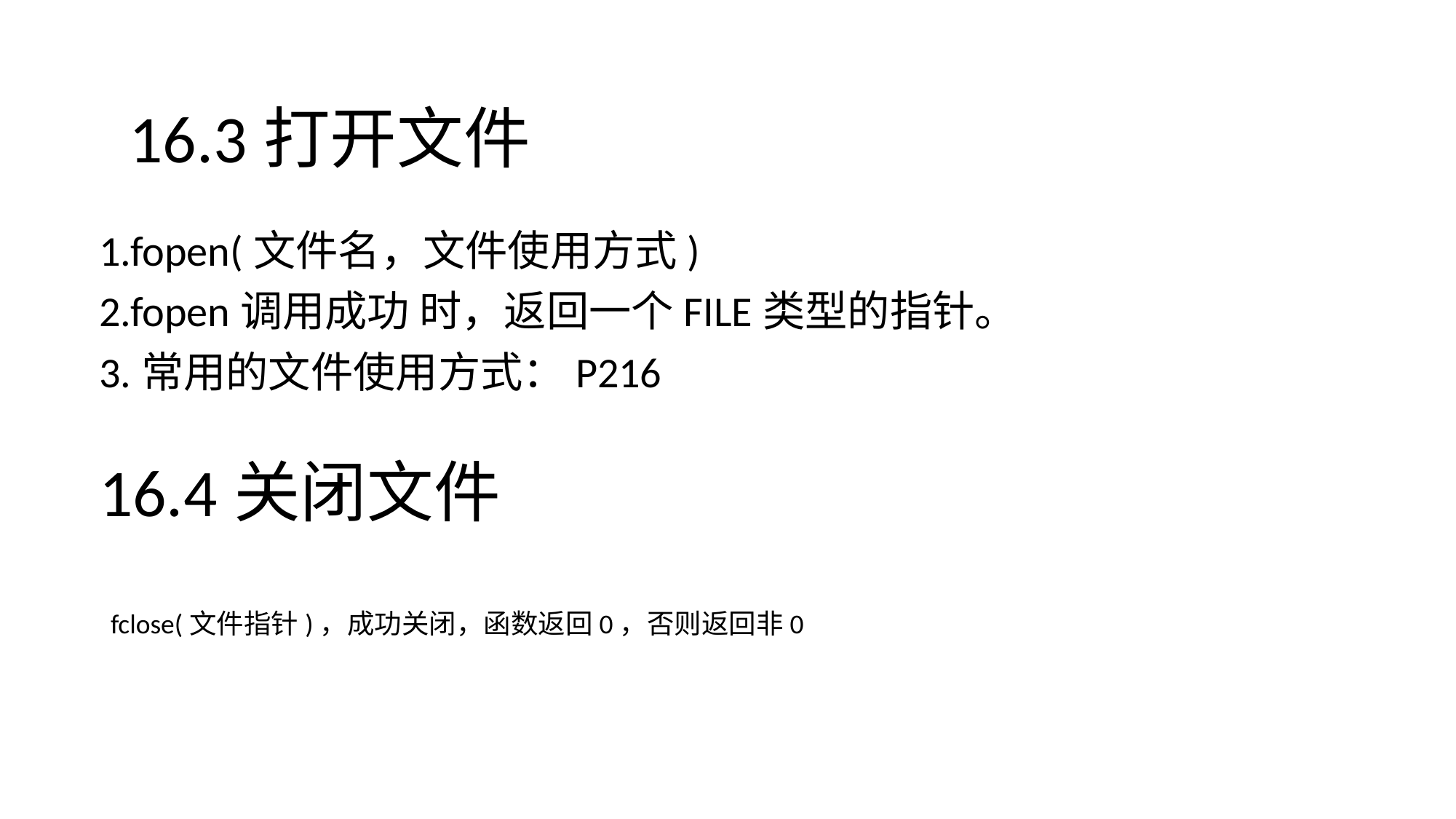

16.3打开文件
1.fopen(文件名，文件使用方式)
2.fopen调用成功 时，返回一个FILE类型的指针。
3.常用的文件使用方式：P216
# 16.4关闭文件
fclose(文件指针)，成功关闭，函数返回0，否则返回非0